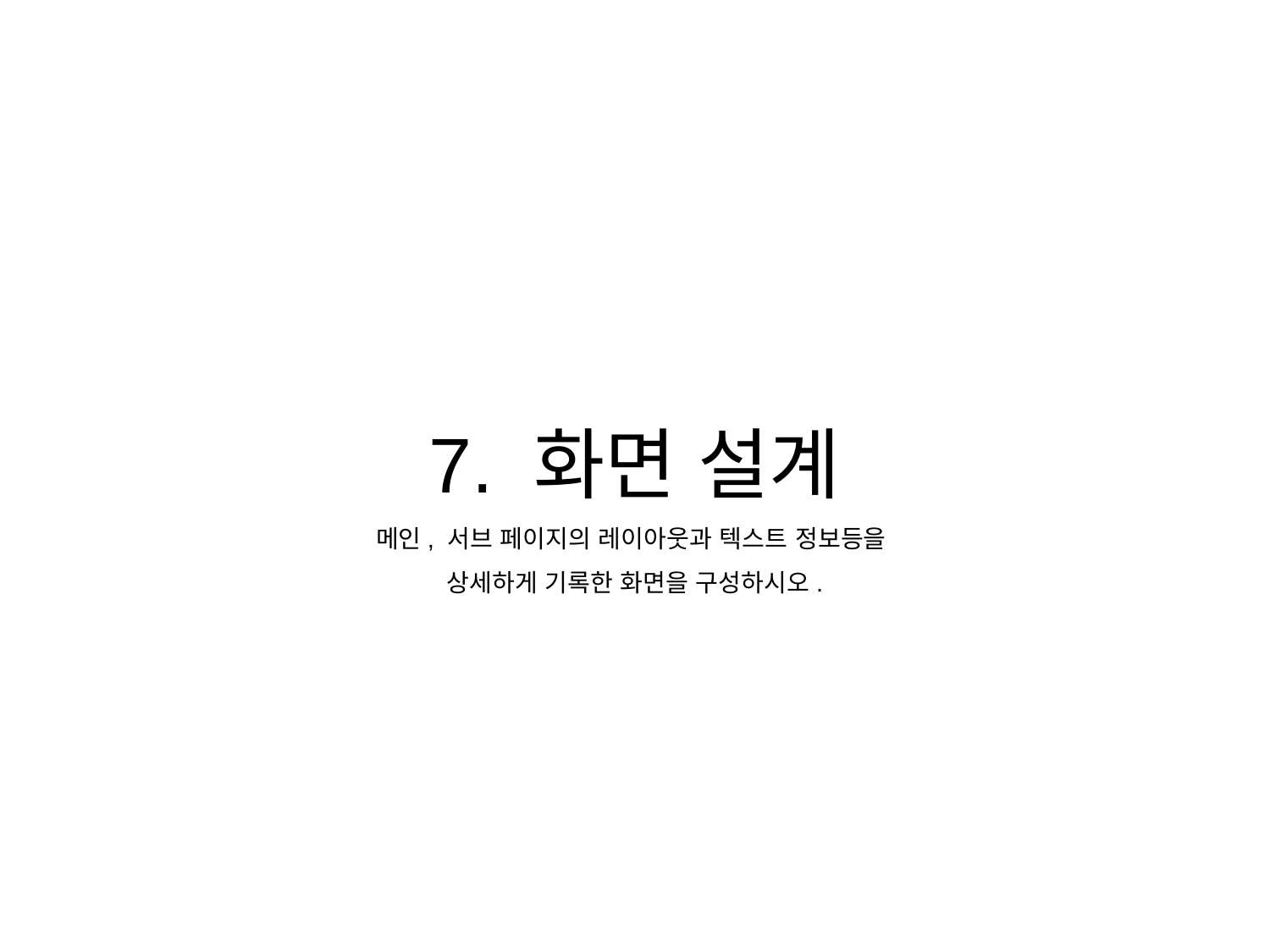

# 7. 화면 설계 메인, 서브 페이지의 레이아웃과 텍스트 정보등을
상세하게 기록한 화면을 구성하시오.